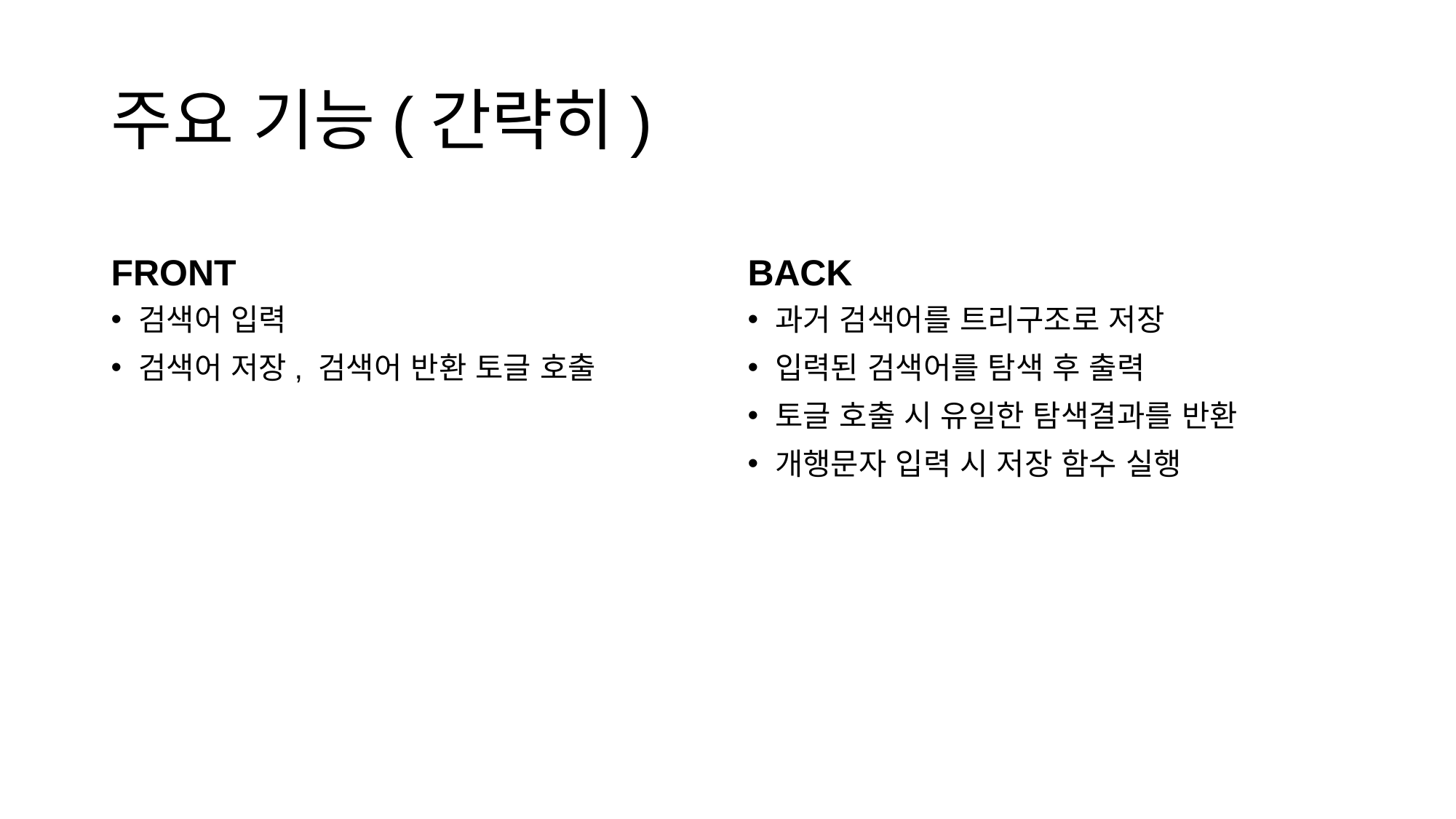

# 주요 기능(간략히)
FRONT
BACK
검색어 입력
검색어 저장, 검색어 반환 토글 호출
과거 검색어를 트리구조로 저장
입력된 검색어를 탐색 후 출력
토글 호출 시 유일한 탐색결과를 반환
개행문자 입력 시 저장 함수 실행